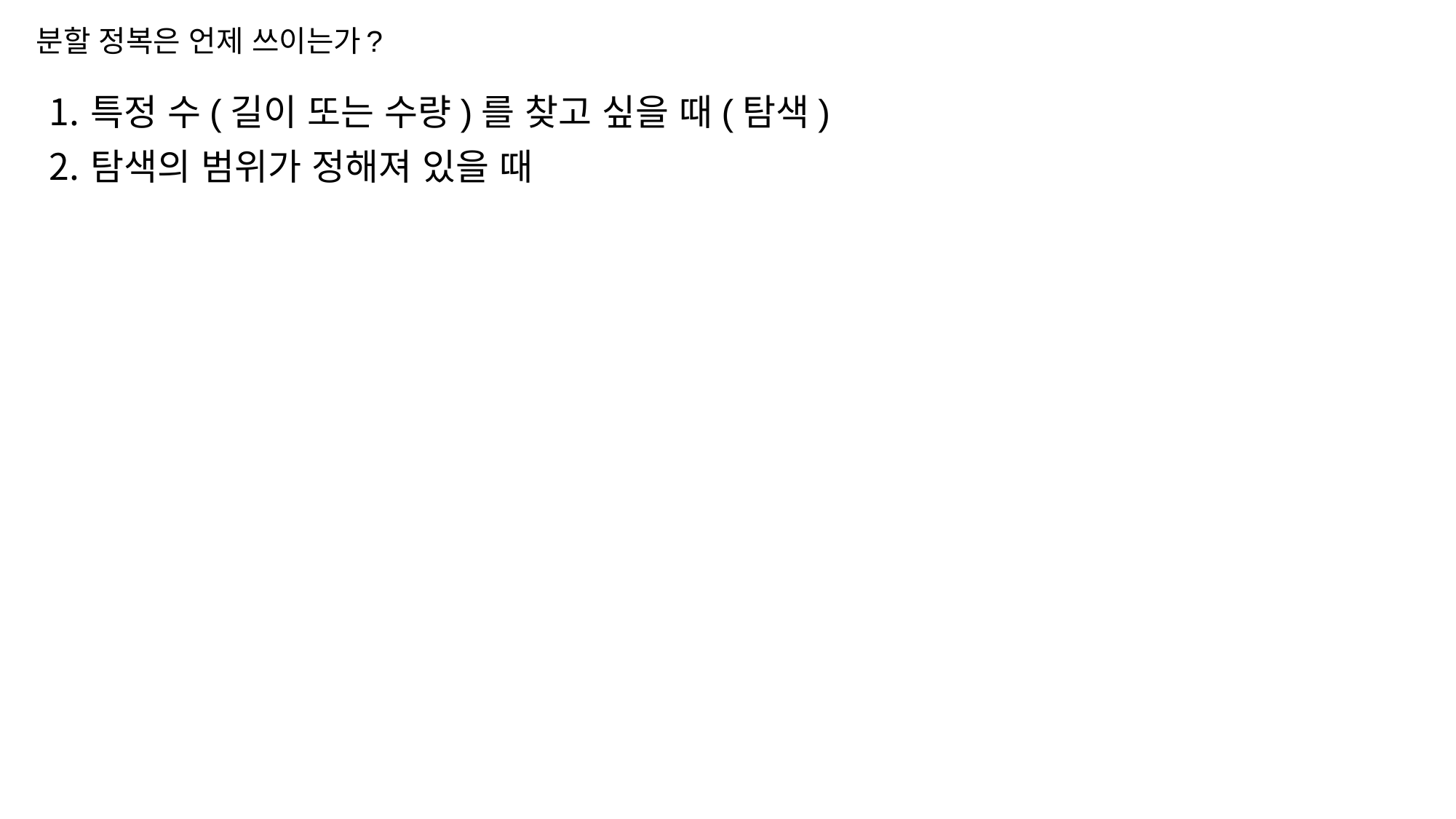

# 분할 정복은 언제 쓰이는가?
특정 수(길이 또는 수량)를 찾고 싶을 때(탐색)
탐색의 범위가 정해져 있을 때